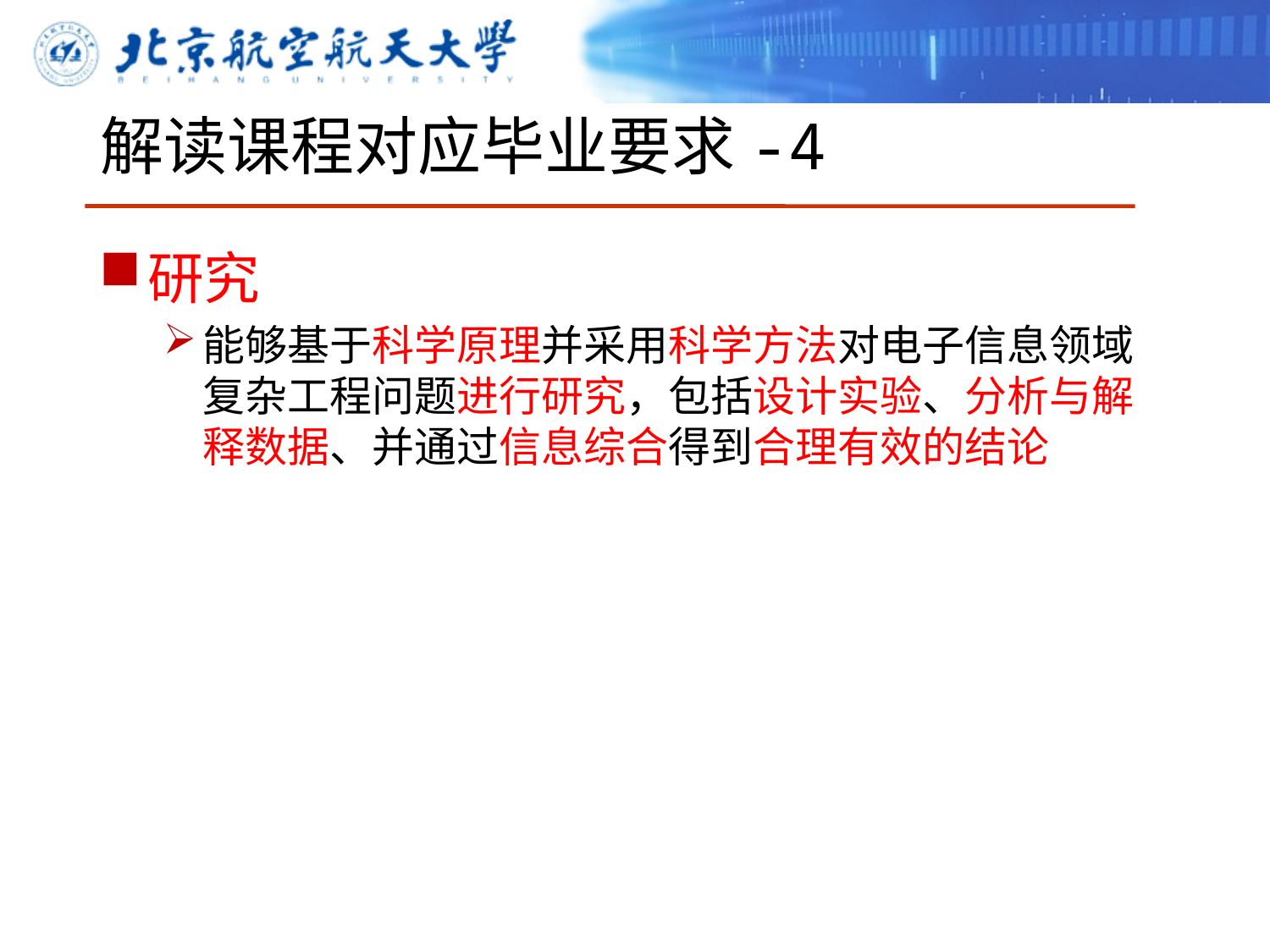

# 解读课程对应毕业要求-4
研究
能够基于科学原理并采用科学方法对电子信息领域复杂工程问题进行研究，包括设计实验、分析与解释数据、并通过信息综合得到合理有效的结论